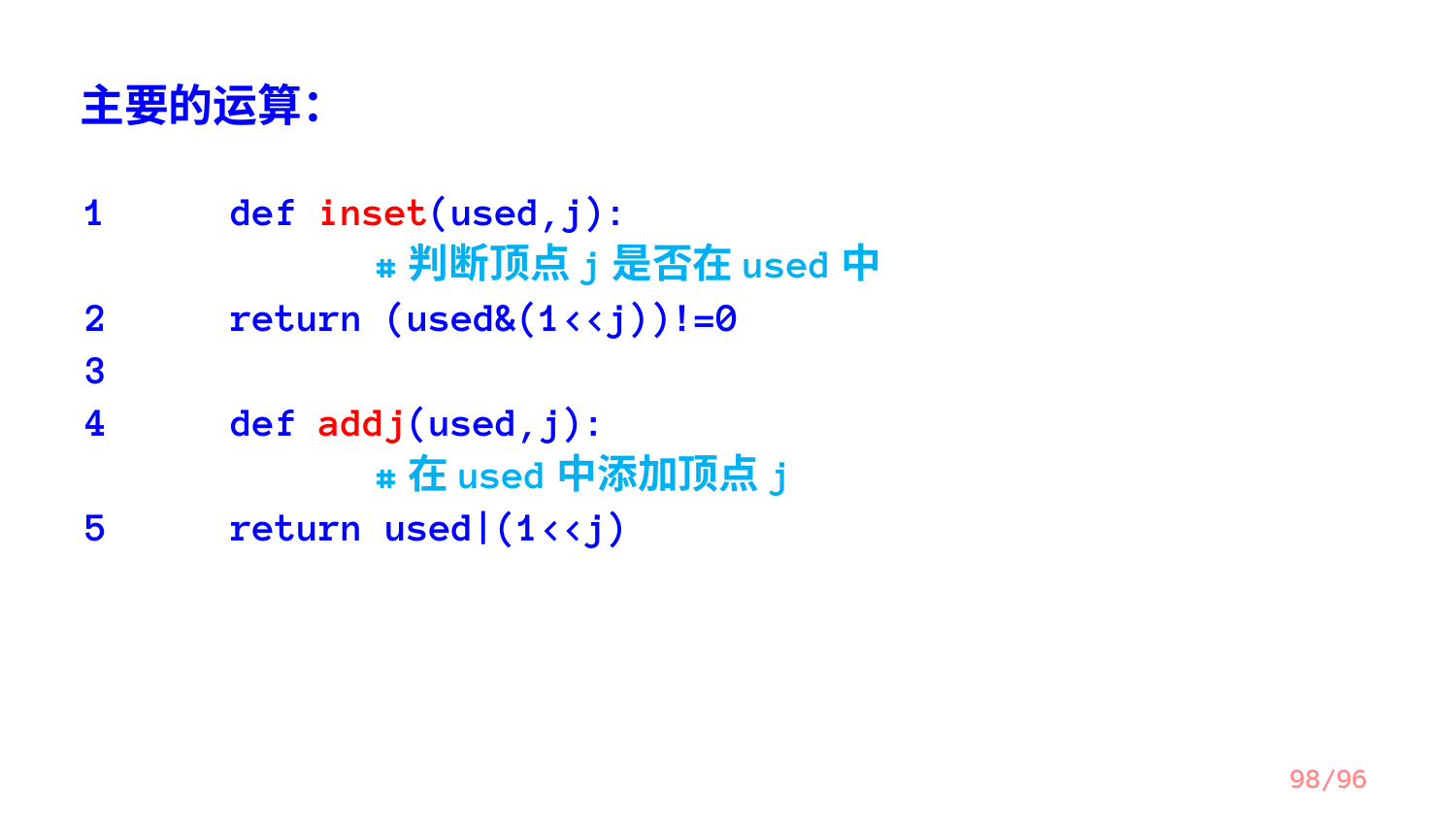

主要的运算：
1	def inset(used,j):							#判断顶点j是否在used中
2   	return (used&(1<<j))!=0
3
4	def addj(used,j):							#在used中添加顶点j
5  	return used|(1<<j)
98/96